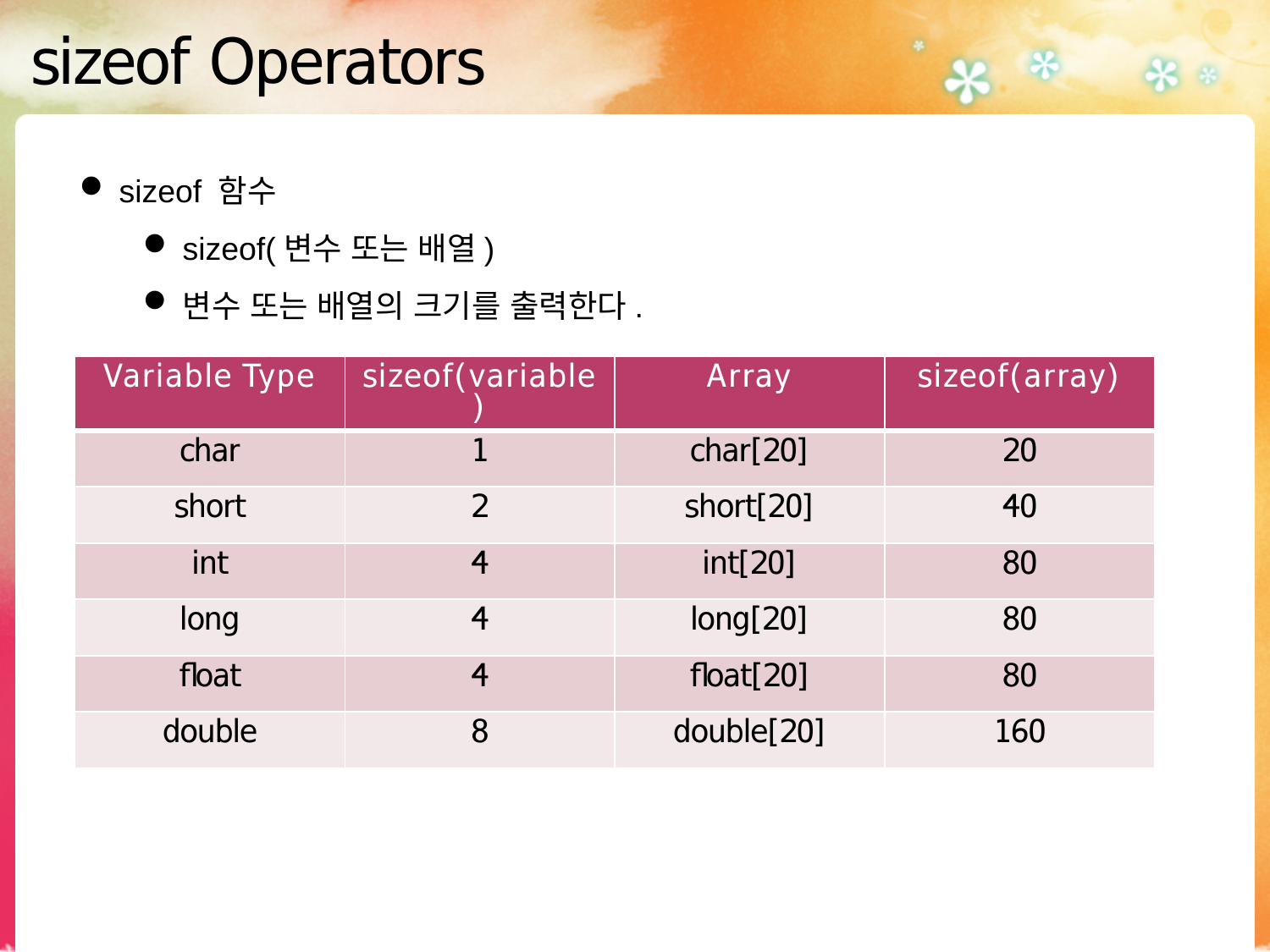

# sizeof Operators
sizeof 함수
sizeof(변수 또는 배열)
변수 또는 배열의 크기를 출력한다.
| Variable Type | sizeof(variable) | Array | sizeof(array) |
| --- | --- | --- | --- |
| char | 1 | char[20] | 20 |
| short | 2 | short[20] | 40 |
| int | 4 | int[20] | 80 |
| long | 4 | long[20] | 80 |
| float | 4 | float[20] | 80 |
| double | 8 | double[20] | 160 |